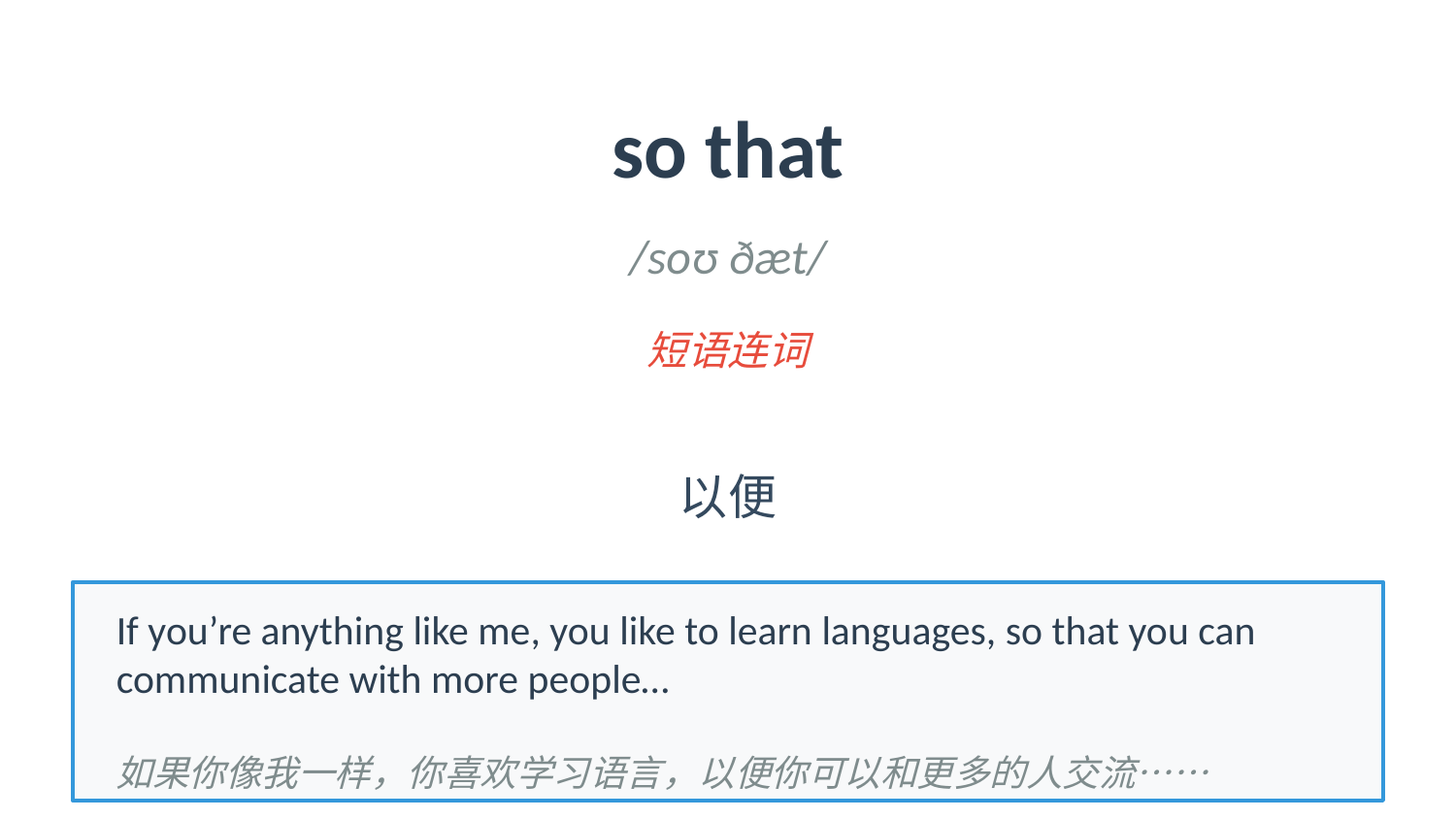

so that
/soʊ ðæt/
短语连词
以便

If you’re anything like me, you like to learn languages, so that you can communicate with more people…

如果你像我一样，你喜欢学习语言，以便你可以和更多的人交流……